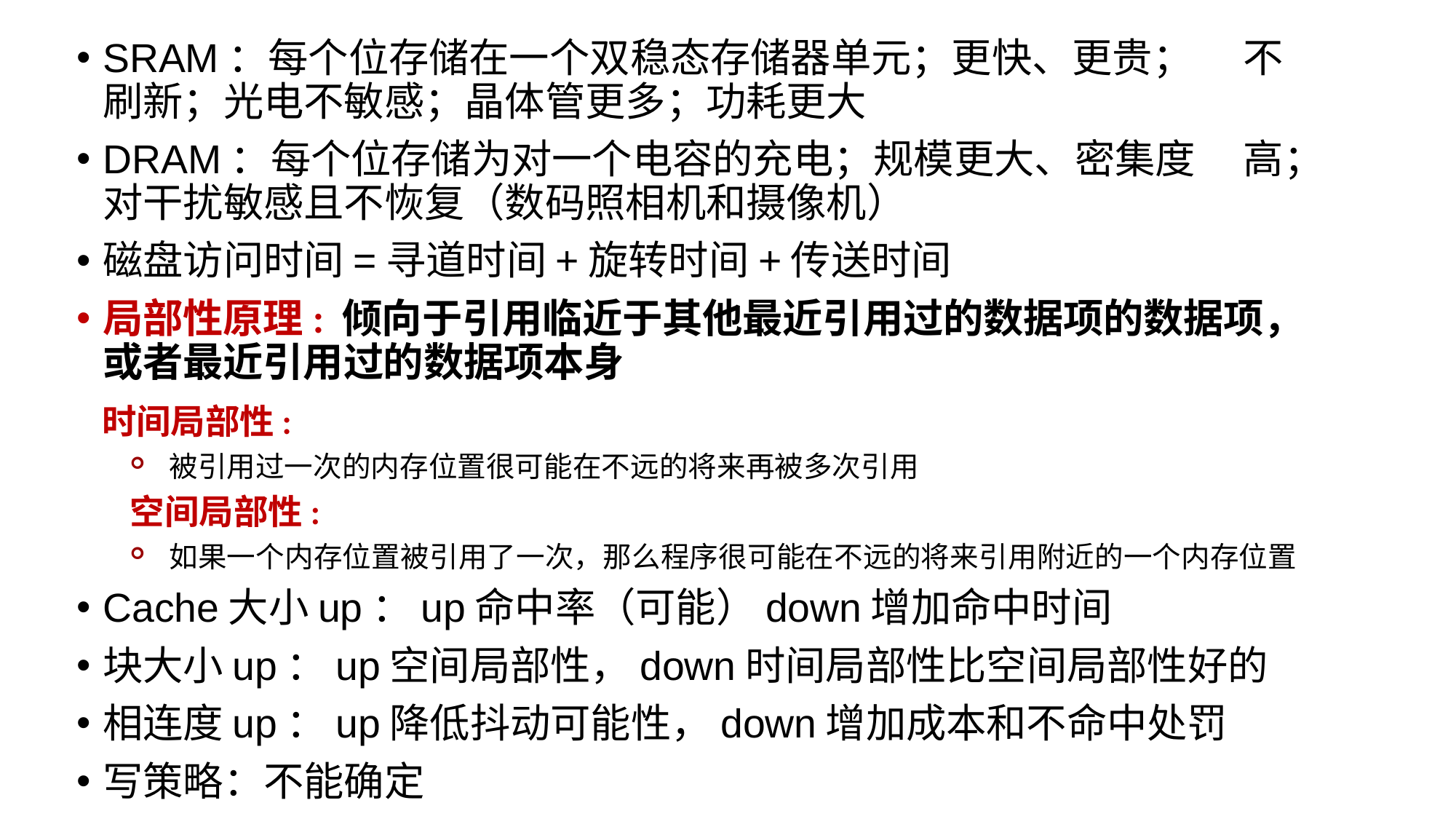

SRAM：每个位存储在一个双稳态存储器单元；更快、更贵；	不刷新；光电不敏感；晶体管更多；功耗更大
DRAM：每个位存储为对一个电容的充电；规模更大、密集度	高；对干扰敏感且不恢复（数码照相机和摄像机）
磁盘访问时间=寻道时间+旋转时间+传送时间
局部性原理: 倾向于引用临近于其他最近引用过的数据项的数据项，或者最近引用过的数据项本身
	  时间局部性:
被引用过一次的内存位置很可能在不远的将来再被多次引用
空间局部性:
如果一个内存位置被引用了一次，那么程序很可能在不远的将来引用附近的一个内存位置
Cache大小up：up命中率（可能）down增加命中时间
块大小up：up空间局部性，down时间局部性比空间局部性好的
相连度up：up降低抖动可能性，down增加成本和不命中处罚
写策略：不能确定